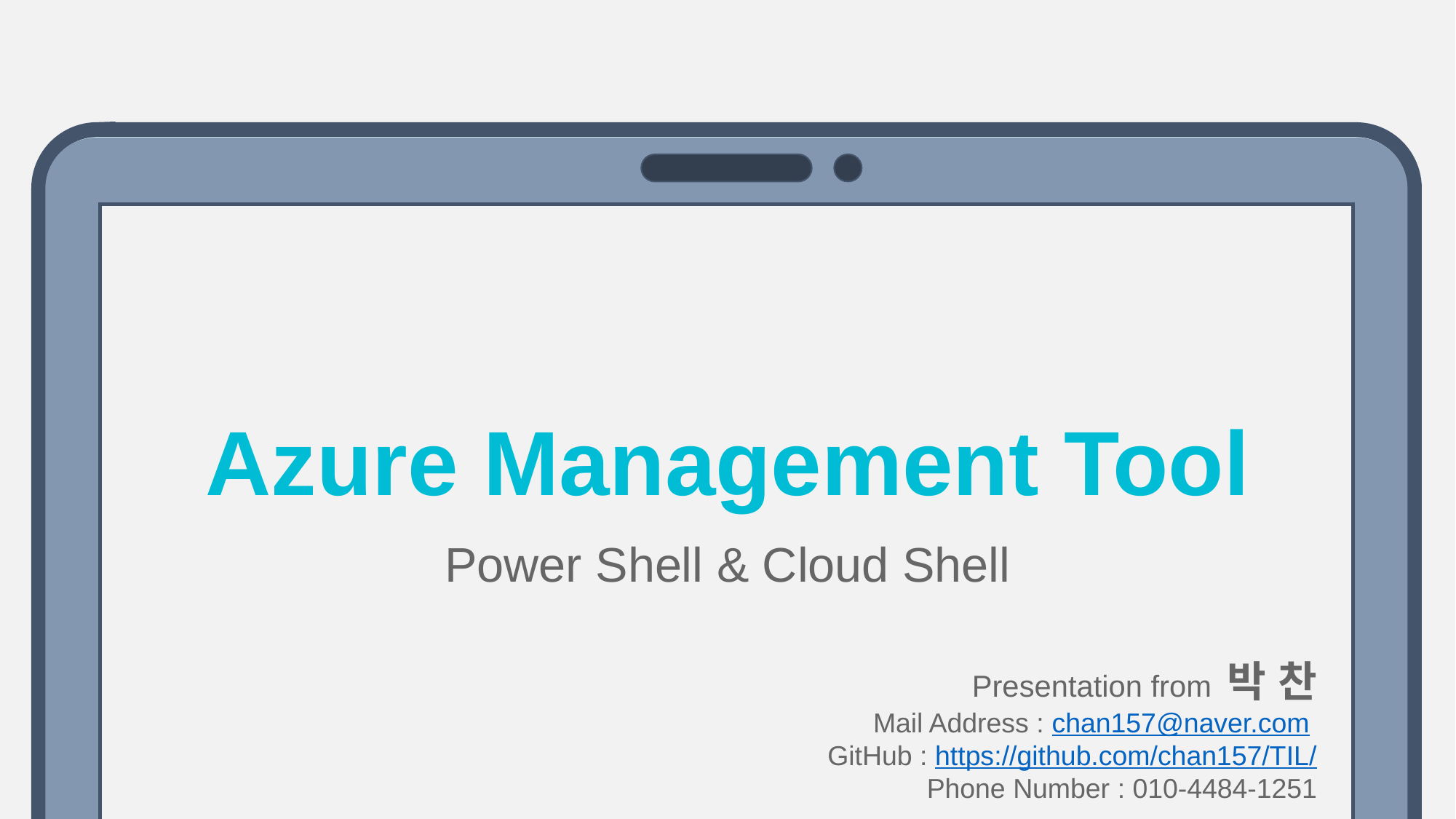

Azure Management Tool

Power Shell & Cloud Shell
Presentation from 박 찬
Mail Address : chan157@naver.com
GitHub : https://github.com/chan157/TIL/
Phone Number : 010-4484-1251